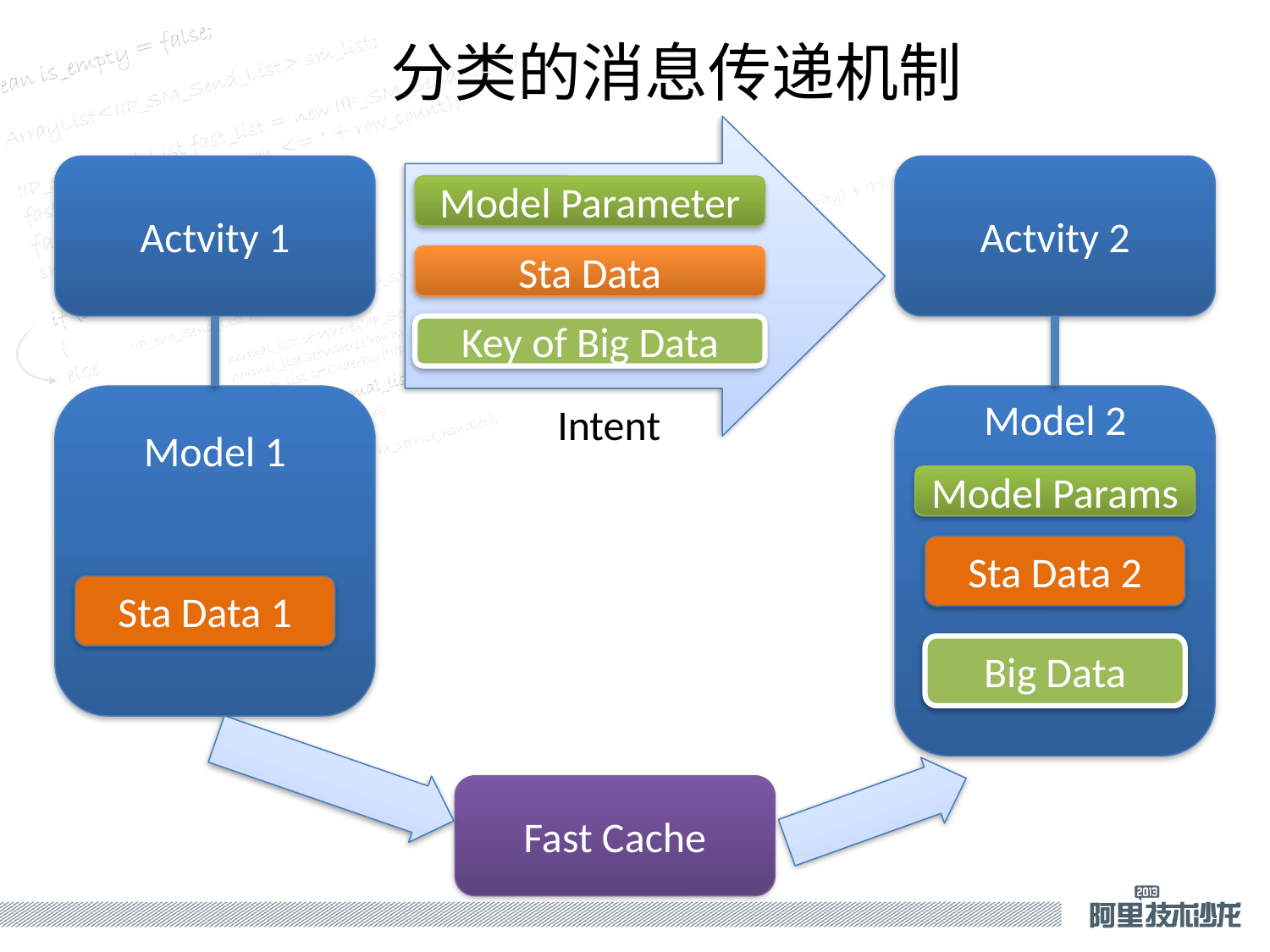

分类的消息传递机制

Actvity 1
Actvity 2
Model Parameter
Sta Data
Key of Big Data
Model 1

Model 2

Intent
Model Params
Sta Data 2
Sta Data 1
Big Data

Fast Cache